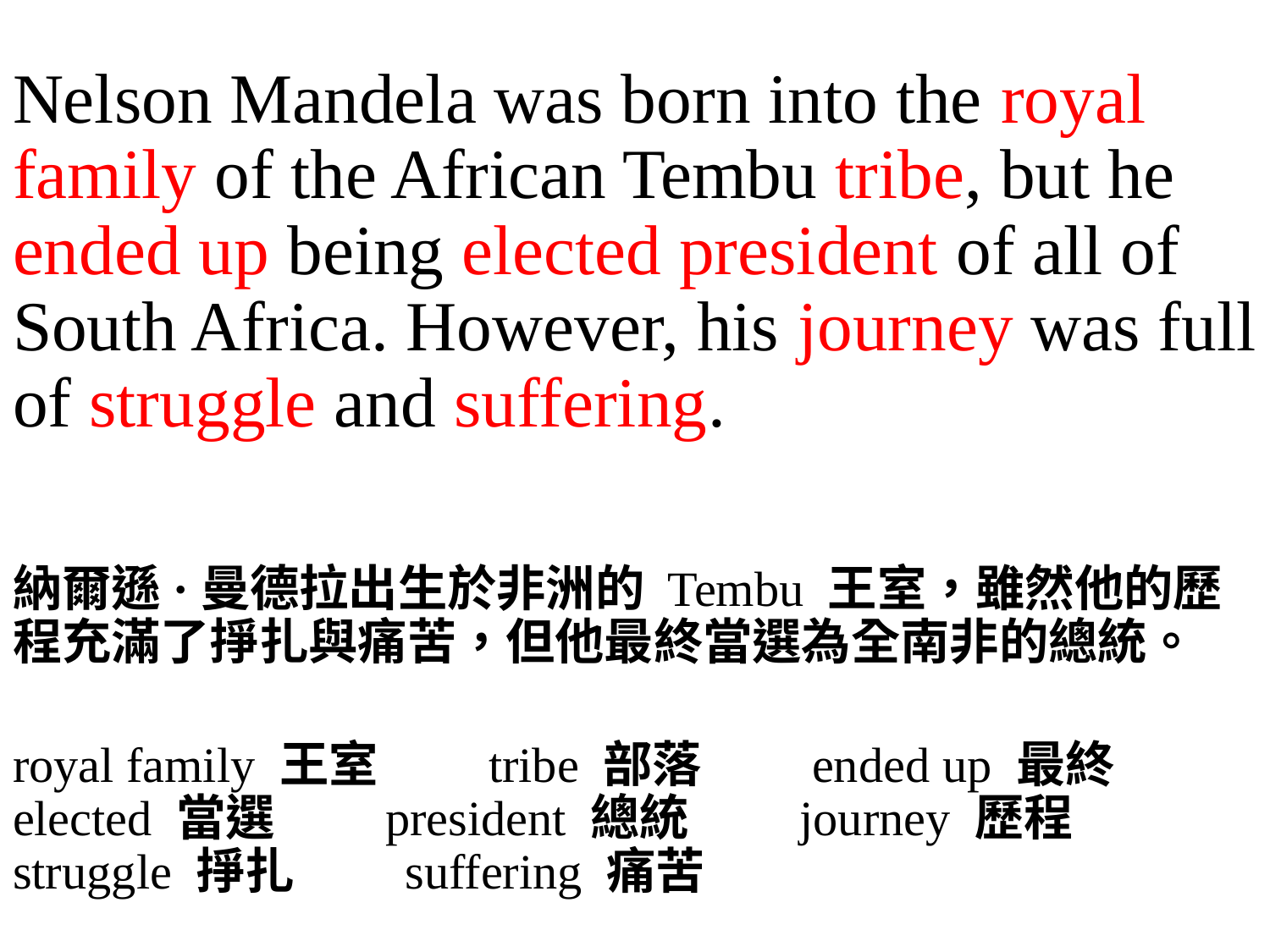

Nelson Mandela was born into the royal family of the African Tembu tribe, but he ended up being elected president of all of South Africa. However, his journey was full of struggle and suffering.

納爾遜·曼德拉出生於非洲的 Tembu 王室，雖然他的歷程充滿了掙扎與痛苦，但他最終當選為全南非的總統。

royal family 王室　　tribe 部落　　ended up 最終
elected 當選　　president 總統　　journey 歷程
struggle 掙扎　　suffering 痛苦